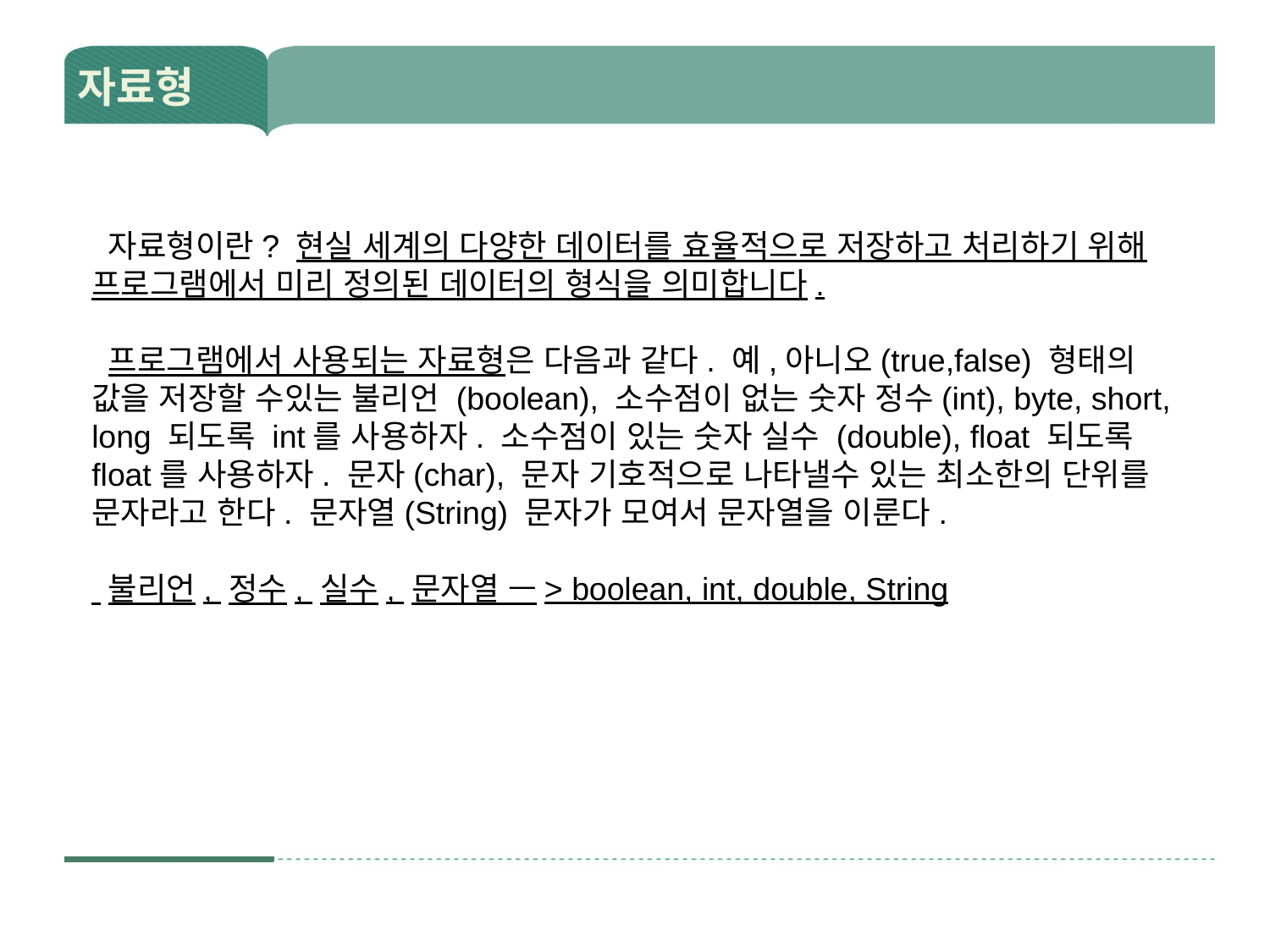

# 자료형
 자료형이란? 현실 세계의 다양한 데이터를 효율적으로 저장하고 처리하기 위해 프로그램에서 미리 정의된 데이터의 형식을 의미합니다.

 프로그램에서 사용되는 자료형은 다음과 같다. 예,아니오(true,false) 형태의 값을 저장할 수있는 불리언 (boolean), 소수점이 없는 숫자 정수(int), byte, short, long 되도록 int를 사용하자. 소수점이 있는 숫자 실수 (double), float 되도록  float를 사용하자. 문자(char), 문자 기호적으로 나타낼수 있는 최소한의 단위를 문자라고 한다. 문자열(String) 문자가 모여서 문자열을 이룬다.

 불리언, 정수, 실수, 문자열 —> boolean, int, double, String